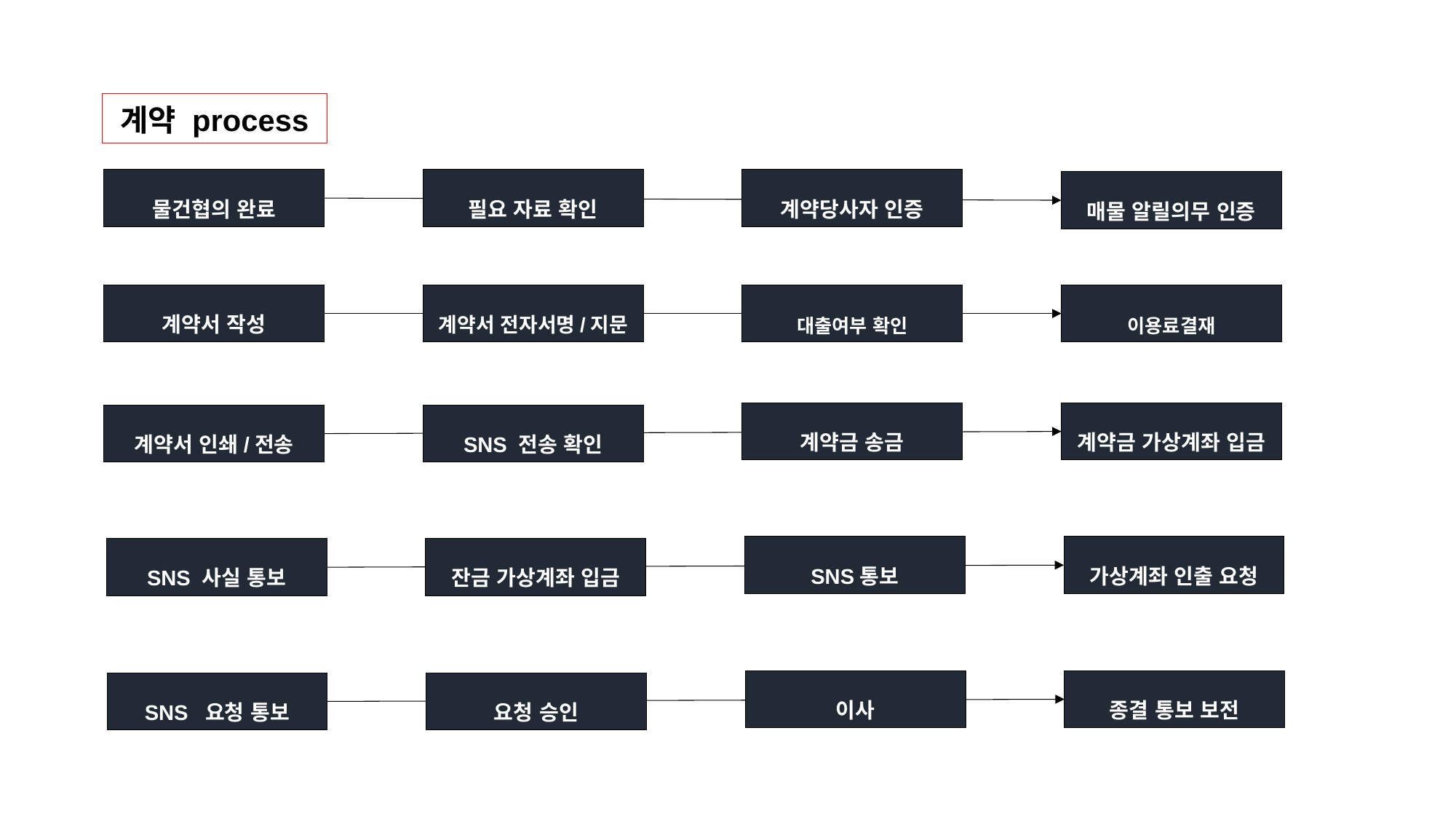

# 계약 process
물건협의 완료
필요 자료 확인
계약당사자 인증
매물 알릴의무 인증
계약서 작성
계약서 전자서명/지문
대출여부 확인
이용료결재
계약금 송금
계약금 가상계좌 입금
계약서 인쇄/전송
SNS 전송 확인
SNS통보
가상계좌 인출 요청
SNS 사실 통보
잔금 가상계좌 입금
이사
종결 통보 보전
SNS  요청 통보
요청 승인